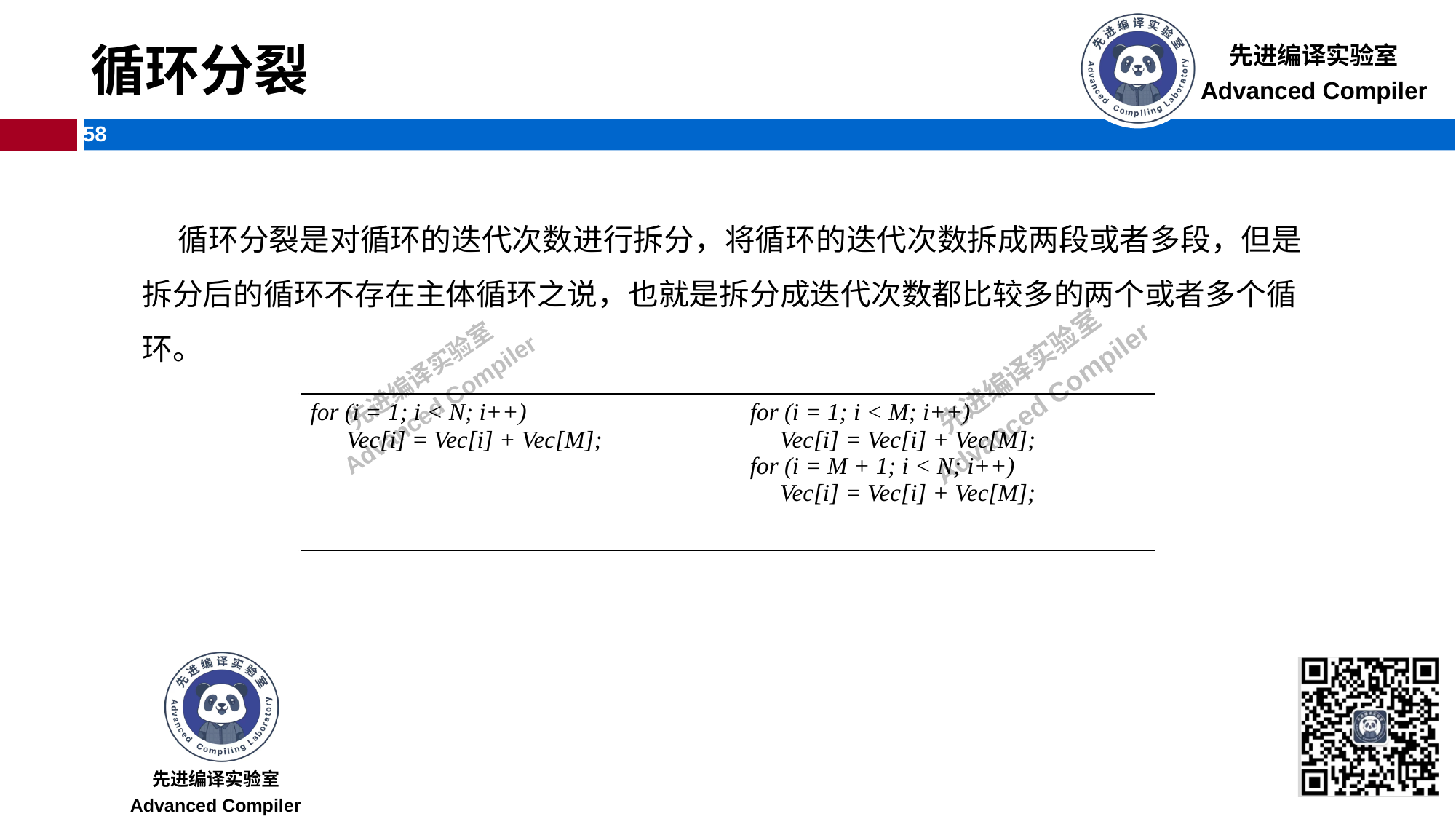

# 循环分裂
  循环分裂是对循环的迭代次数进行拆分，将循环的迭代次数拆成两段或者多段，但是拆分后的循环不存在主体循环之说，也就是拆分成迭代次数都比较多的两个或者多个循环。
| for (i = 1; i < N; i++) Vec[i] = Vec[i] + Vec[M]; | for (i = 1; i < M; i++) Vec[i] = Vec[i] + Vec[M]; for (i = M + 1; i < N; i++) Vec[i] = Vec[i] + Vec[M]; |
| --- | --- |